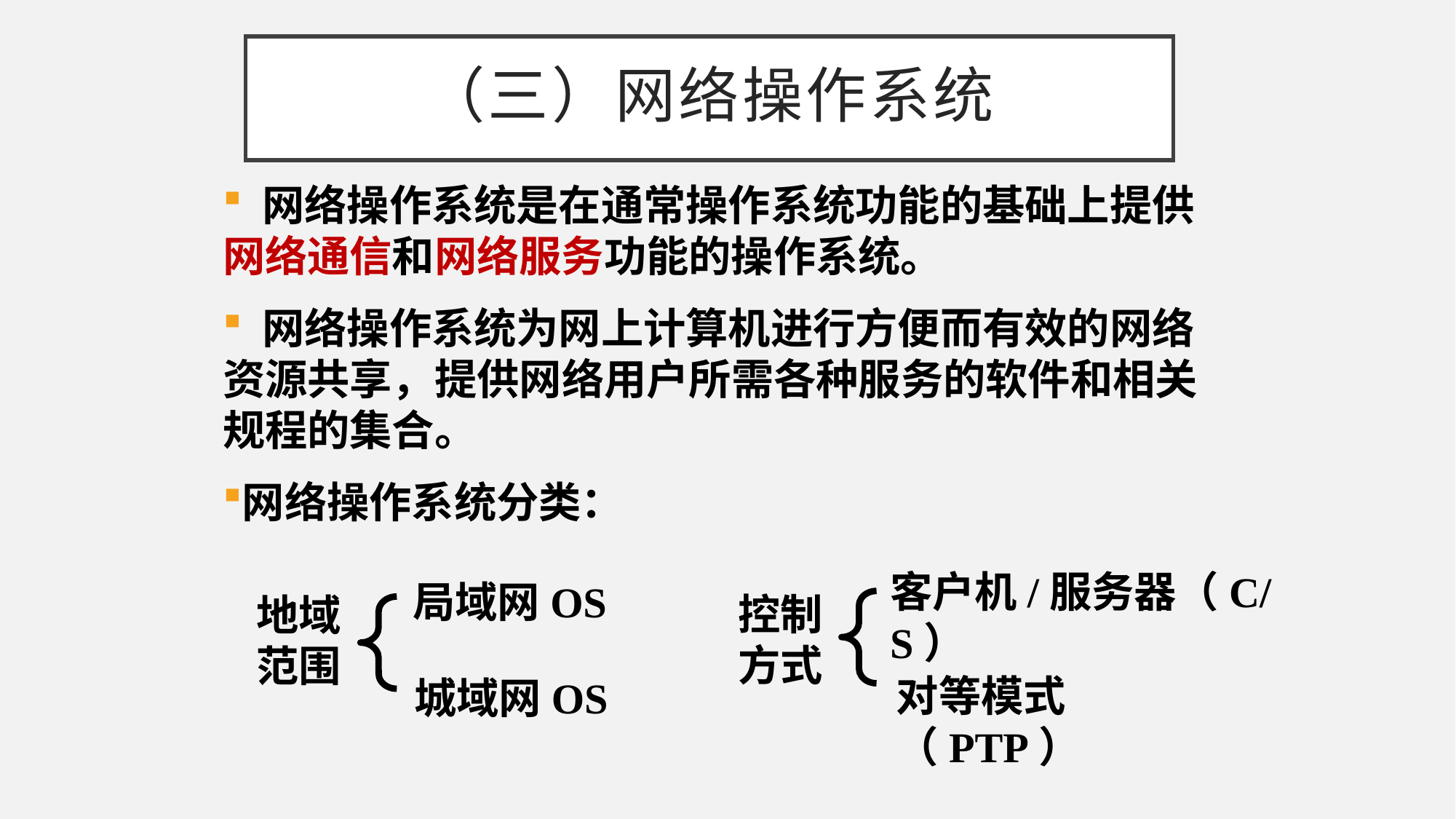

# （三）网络操作系统
 网络操作系统是在通常操作系统功能的基础上提供网络通信和网络服务功能的操作系统。
 网络操作系统为网上计算机进行方便而有效的网络资源共享，提供网络用户所需各种服务的软件和相关规程的集合。
网络操作系统分类：
客户机/服务器（C/S）
控制方式

对等模式（PTP）
局域网OS
地域范围

城域网OS